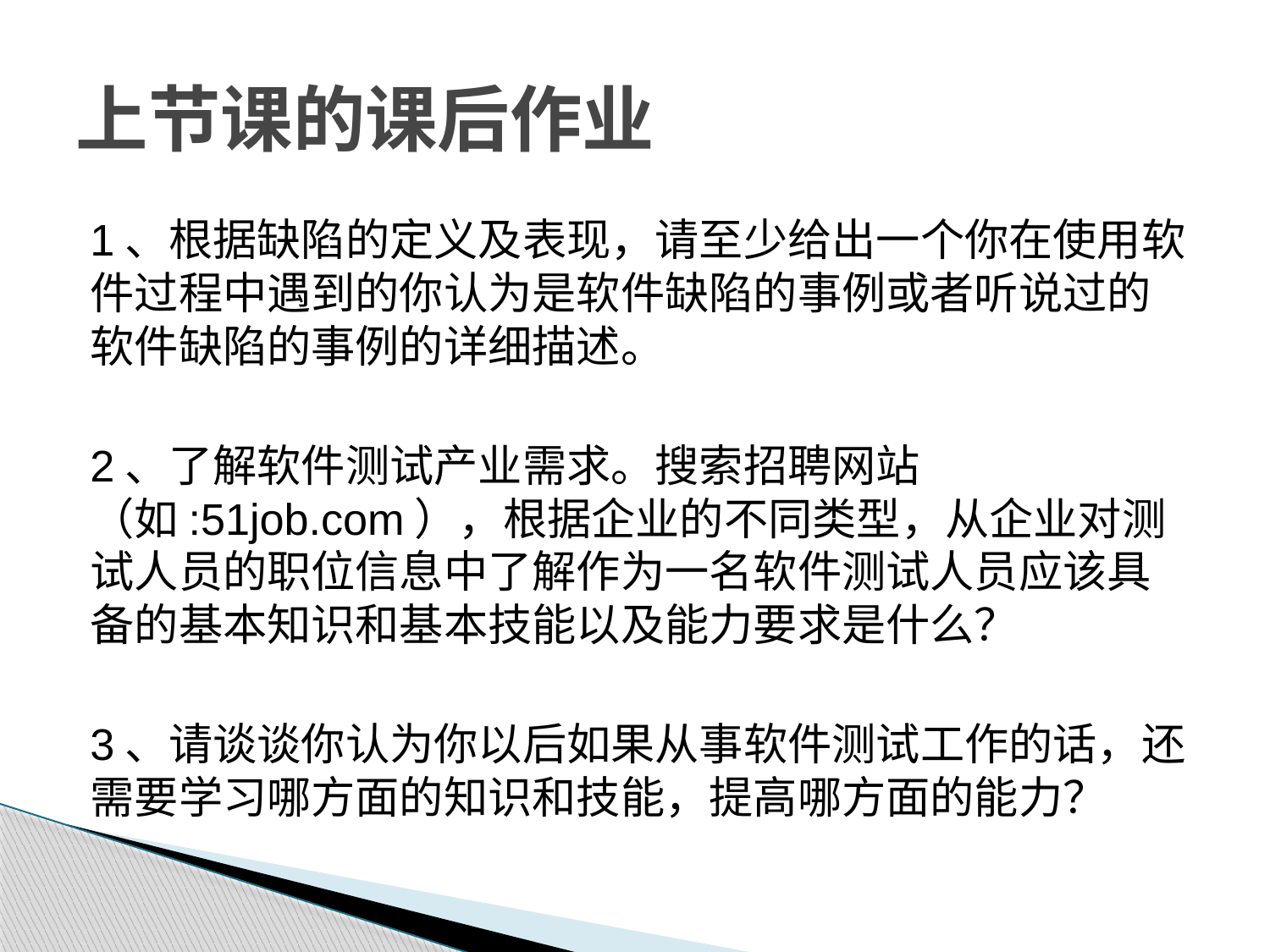

# 上节课的课后作业
1、根据缺陷的定义及表现，请至少给出一个你在使用软件过程中遇到的你认为是软件缺陷的事例或者听说过的软件缺陷的事例的详细描述。

2、了解软件测试产业需求。搜索招聘网站（如:51job.com），根据企业的不同类型，从企业对测试人员的职位信息中了解作为一名软件测试人员应该具备的基本知识和基本技能以及能力要求是什么？

3、请谈谈你认为你以后如果从事软件测试工作的话，还需要学习哪方面的知识和技能，提高哪方面的能力？